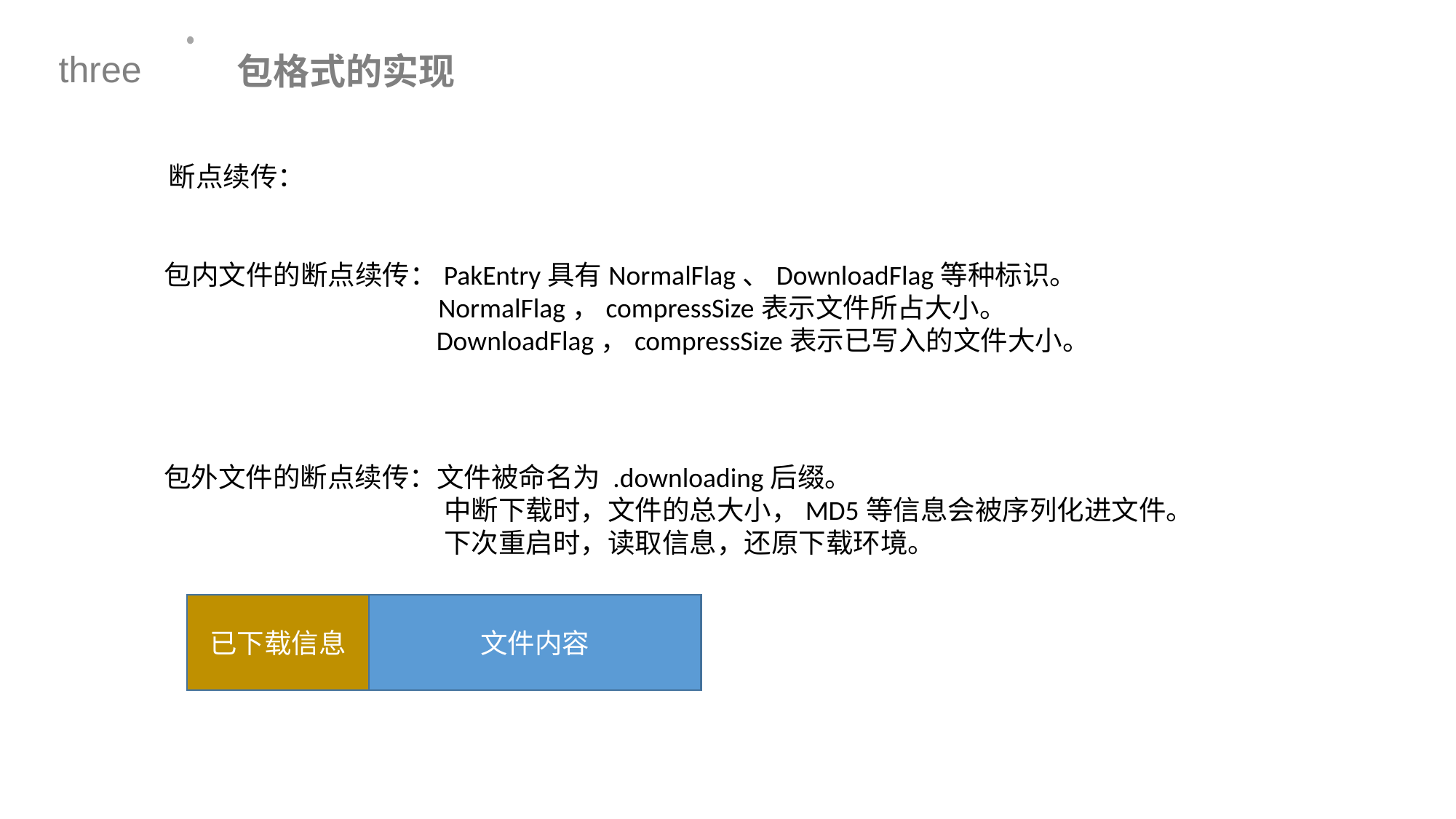

包格式的实现

three
断点续传：
包内文件的断点续传：PakEntry具有NormalFlag、DownloadFlag等种标识。
		         NormalFlag，compressSize表示文件所占大小。
                                            DownloadFlag，compressSize表示已写入的文件大小。
包外文件的断点续传：文件被命名为 .downloading后缀。
		         中断下载时，文件的总大小，MD5等信息会被序列化进文件。
		         下次重启时，读取信息，还原下载环境。
已下载信息
文件内容